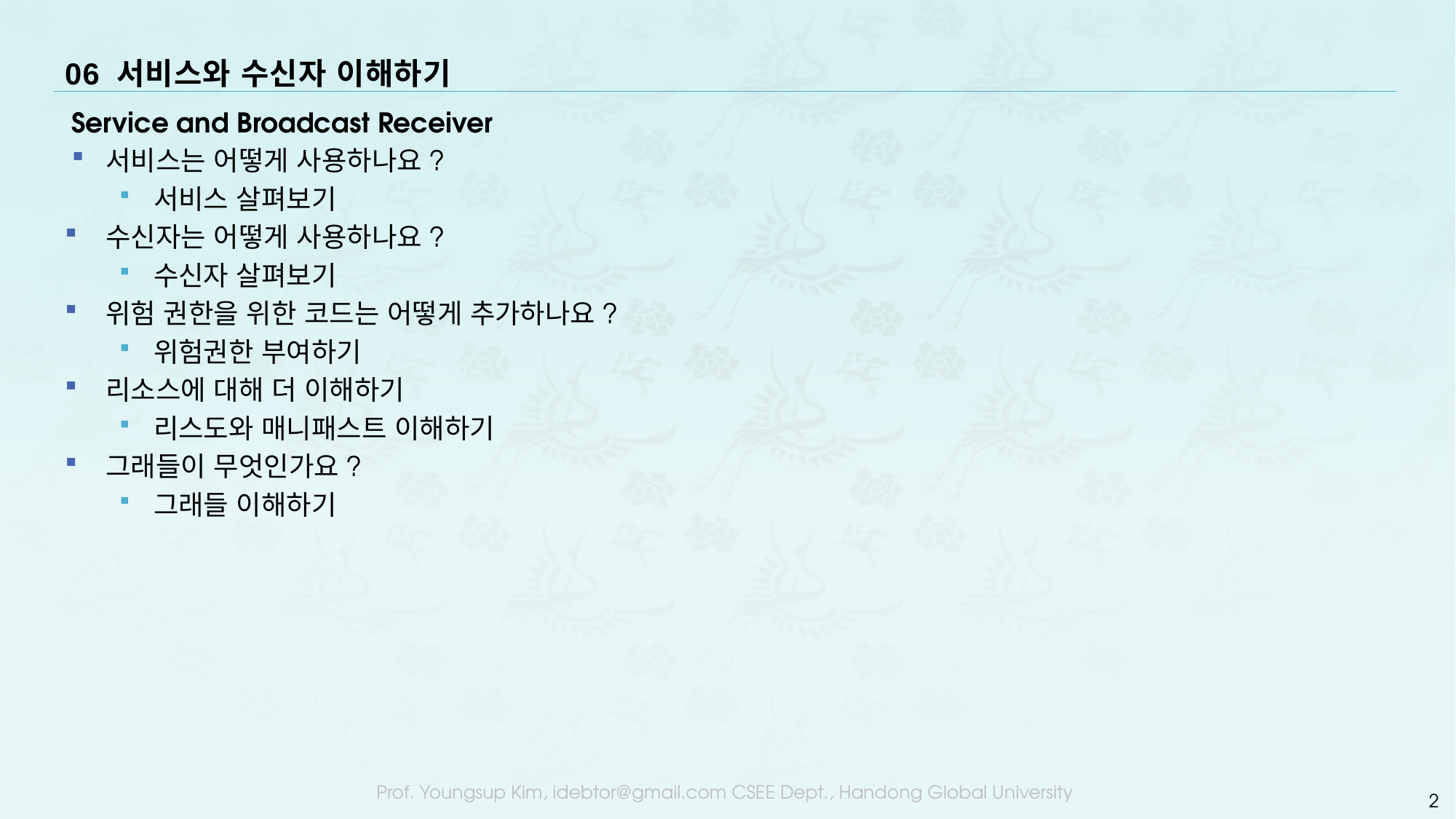

# 06 서비스와 수신자 이해하기
Service and Broadcast Receiver
서비스는 어떻게 사용하나요?
서비스 살펴보기
수신자는 어떻게 사용하나요?
수신자 살펴보기
위험 권한을 위한 코드는 어떻게 추가하나요?
위험권한 부여하기
리소스에 대해 더 이해하기
리스도와 매니패스트 이해하기
그래들이 무엇인가요?
그래들 이해하기
2